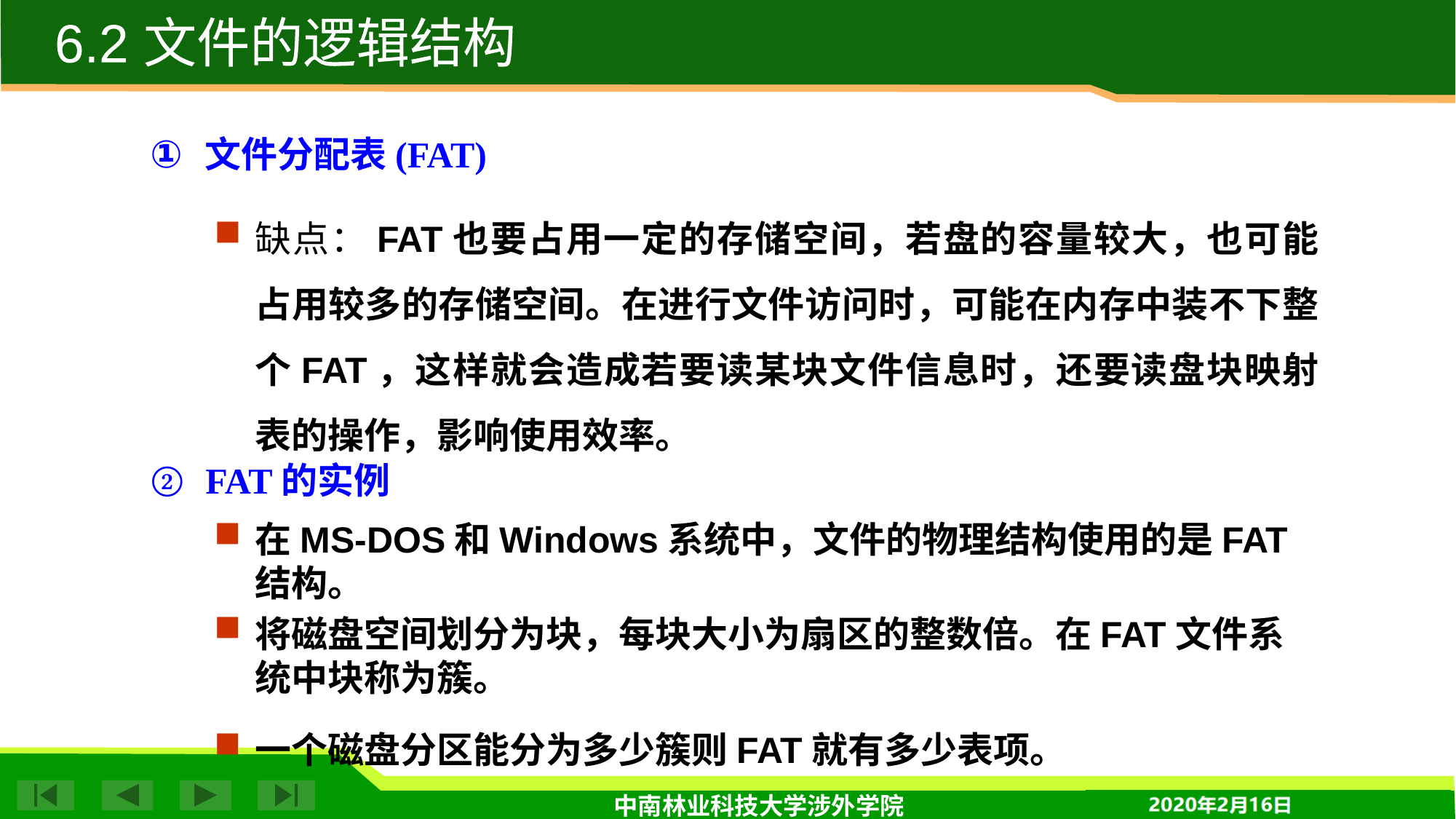

6.2 文件的逻辑结构
文件分配表(FAT)
缺点：FAT也要占用一定的存储空间，若盘的容量较大，也可能占用较多的存储空间。在进行文件访问时，可能在内存中装不下整个FAT，这样就会造成若要读某块文件信息时，还要读盘块映射表的操作，影响使用效率。
FAT的实例
在MS-DOS和Windows系统中，文件的物理结构使用的是FAT结构。
将磁盘空间划分为块，每块大小为扇区的整数倍。在FAT文件系统中块称为簇。
一个磁盘分区能分为多少簇则FAT就有多少表项。